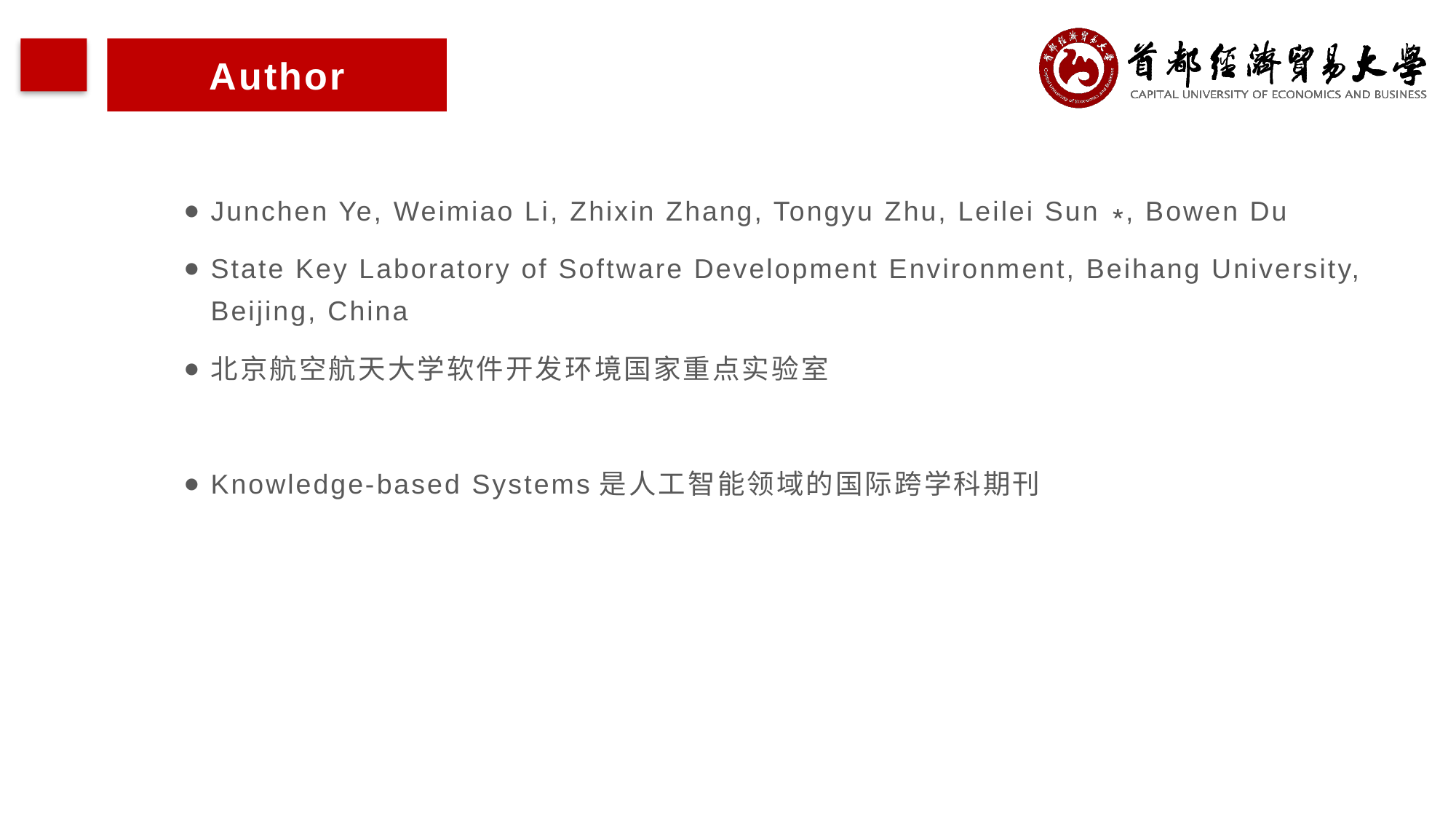

Author
Junchen Ye, Weimiao Li, Zhixin Zhang, Tongyu Zhu, Leilei Sun ∗, Bowen Du
State Key Laboratory of Software Development Environment, Beihang University, Beijing, China
北京航空航天大学软件开发环境国家重点实验室

Knowledge-based Systems是人工智能领域的国际跨学科期刊